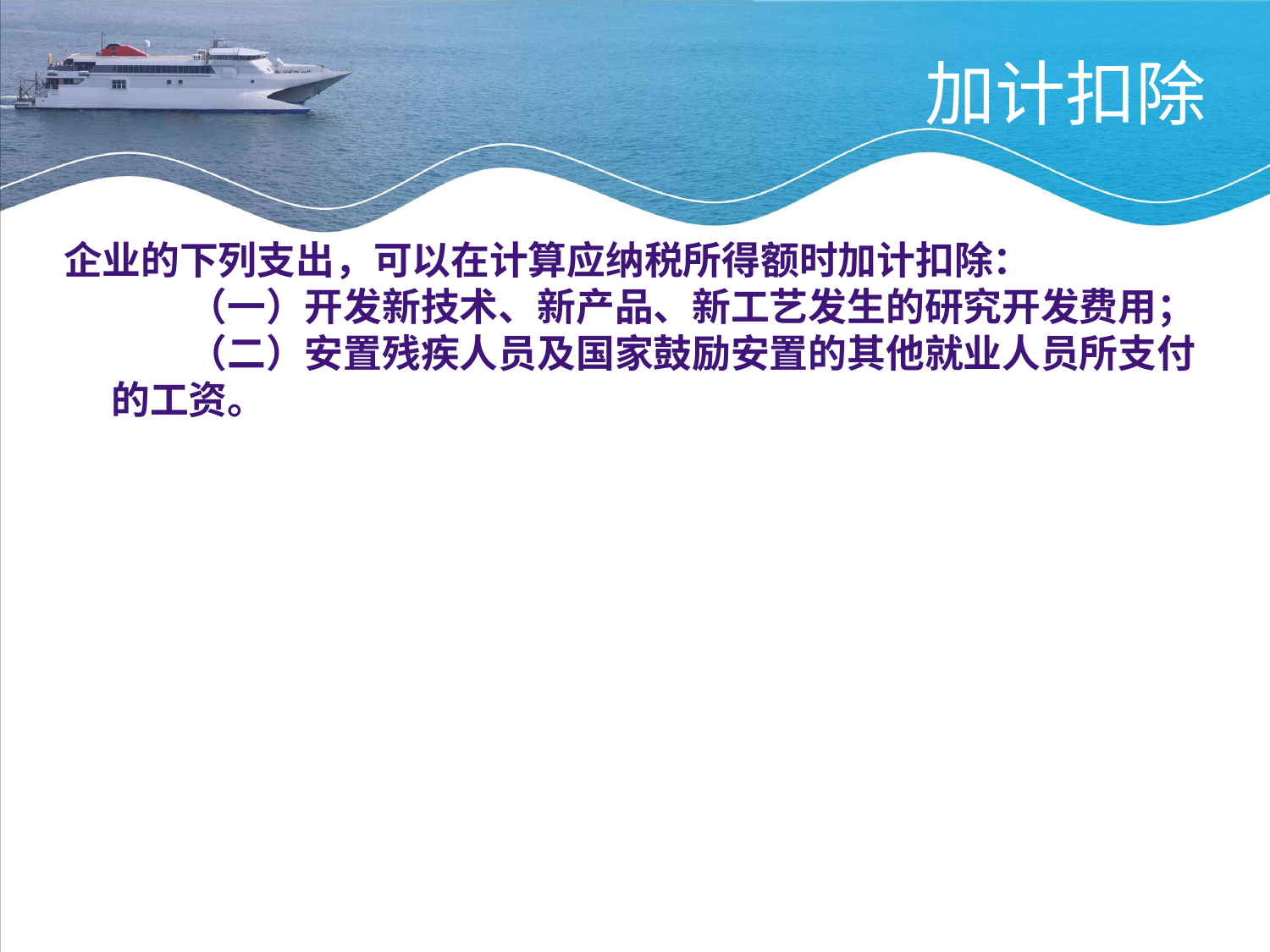

# 加计扣除
企业的下列支出，可以在计算应纳税所得额时加计扣除：
　　（一）开发新技术、新产品、新工艺发生的研究开发费用；
　　（二）安置残疾人员及国家鼓励安置的其他就业人员所支付的工资。